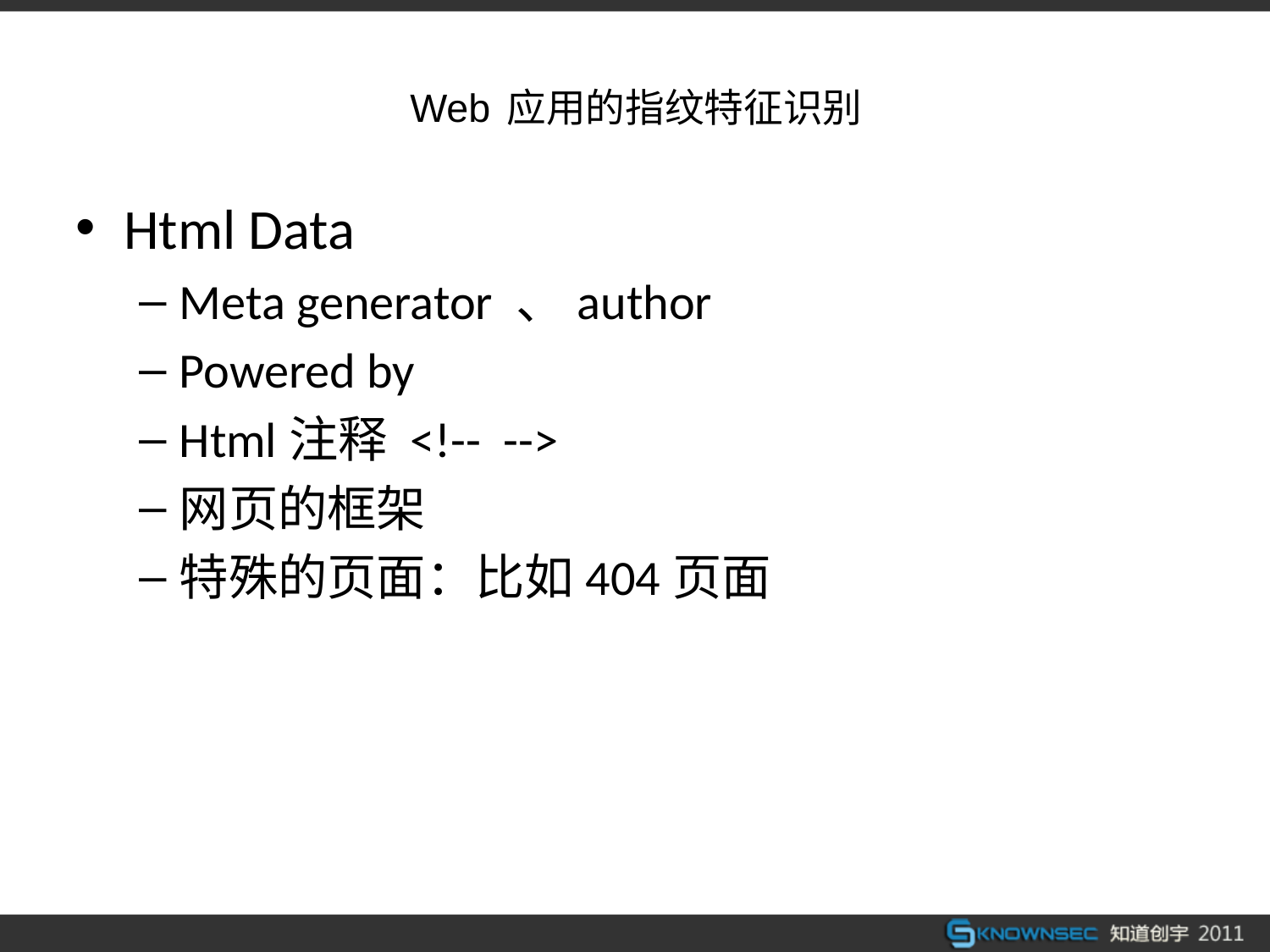

# Web 应用的指纹特征识别
Html Data
Meta generator 、author
Powered by
Html注释 <!--  -->
网页的框架
特殊的页面：比如404页面